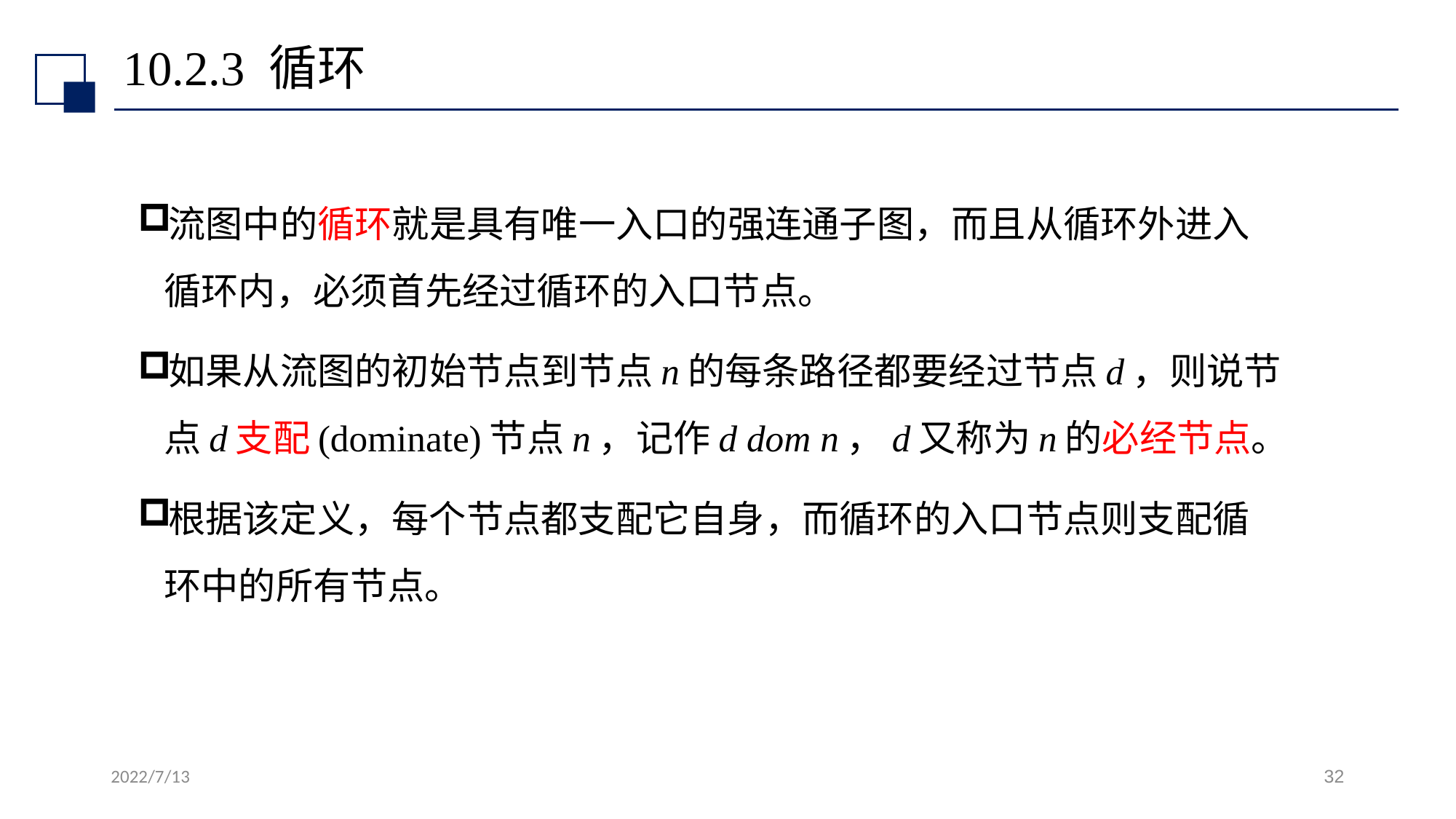

# 10.2.3 循环
流图中的循环就是具有唯一入口的强连通子图，而且从循环外进入循环内，必须首先经过循环的入口节点。
如果从流图的初始节点到节点n的每条路径都要经过节点d，则说节点d支配(dominate)节点n，记作d dom n，d又称为n的必经节点。
根据该定义，每个节点都支配它自身，而循环的入口节点则支配循环中的所有节点。
2022/7/13
32